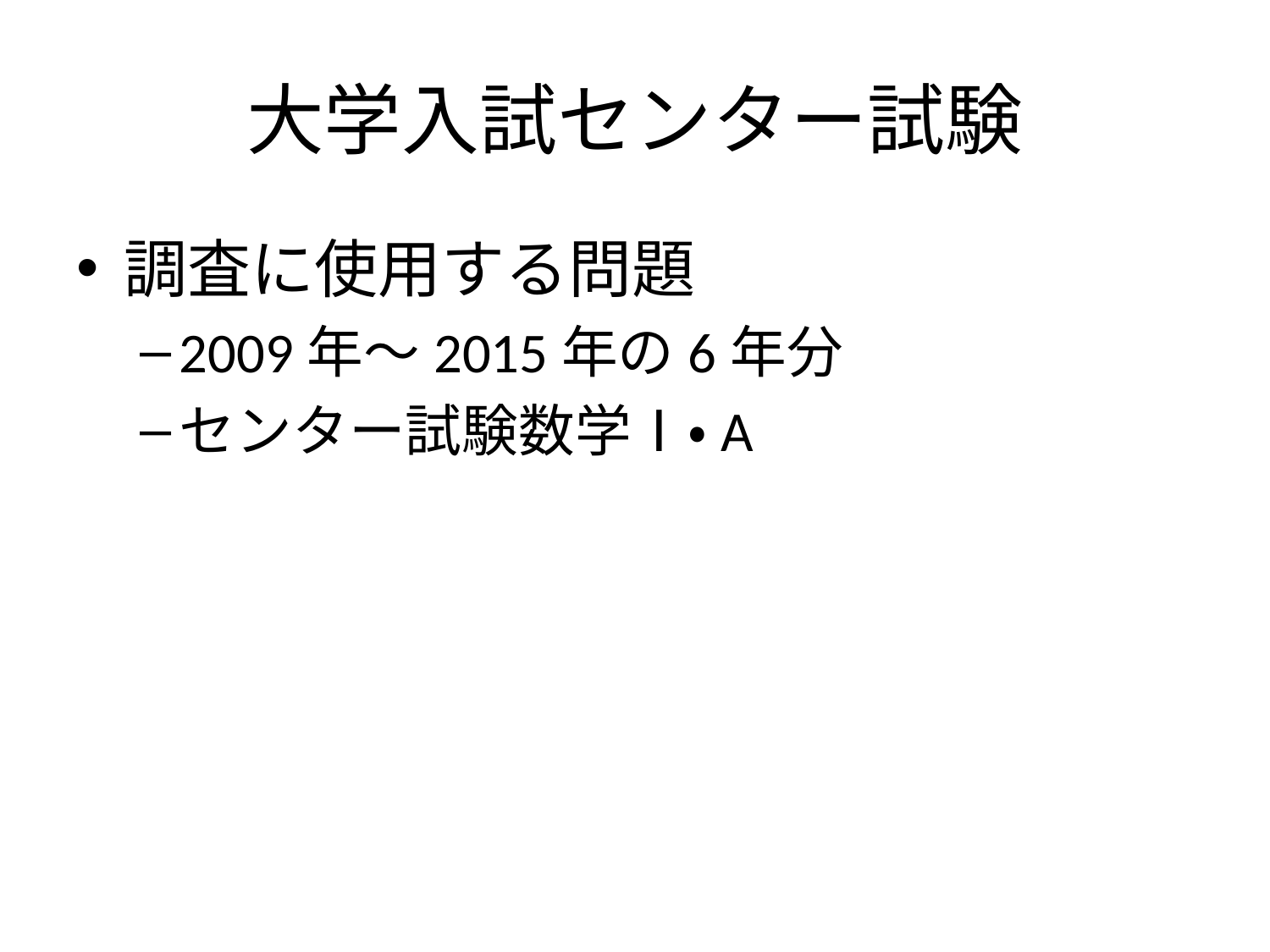

# 大学入試センター試験
調査に使用する問題
2009年～2015年の6年分
センター試験数学Ⅰ・A